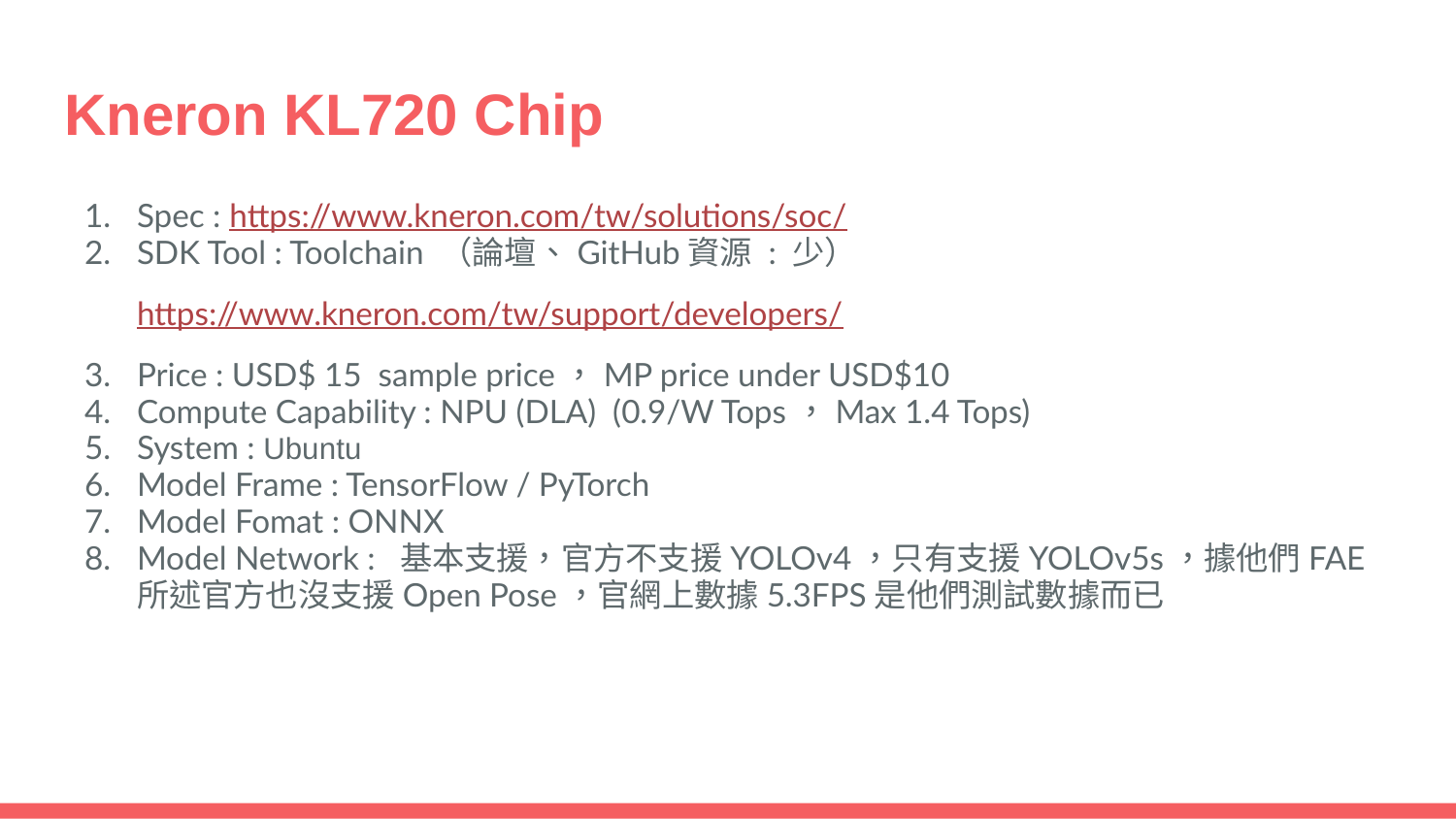

# Kneron KL720 Chip
Spec : https://www.kneron.com/tw/solutions/soc/
SDK Tool : Toolchain （論壇、GitHub資源 : 少）
https://www.kneron.com/tw/support/developers/
Price : USD$ 15  sample price，MP price under USD$10
Compute Capability : NPU (DLA)  (0.9/W Tops，Max 1.4 Tops)
System : Ubuntu
Model Frame : TensorFlow / PyTorch
Model Fomat : ONNX
Model Network :  基本支援，官方不支援YOLOv4，只有支援YOLOv5s，據他們FAE所述官方也沒支援Open Pose，官網上數據5.3FPS是他們測試數據而已